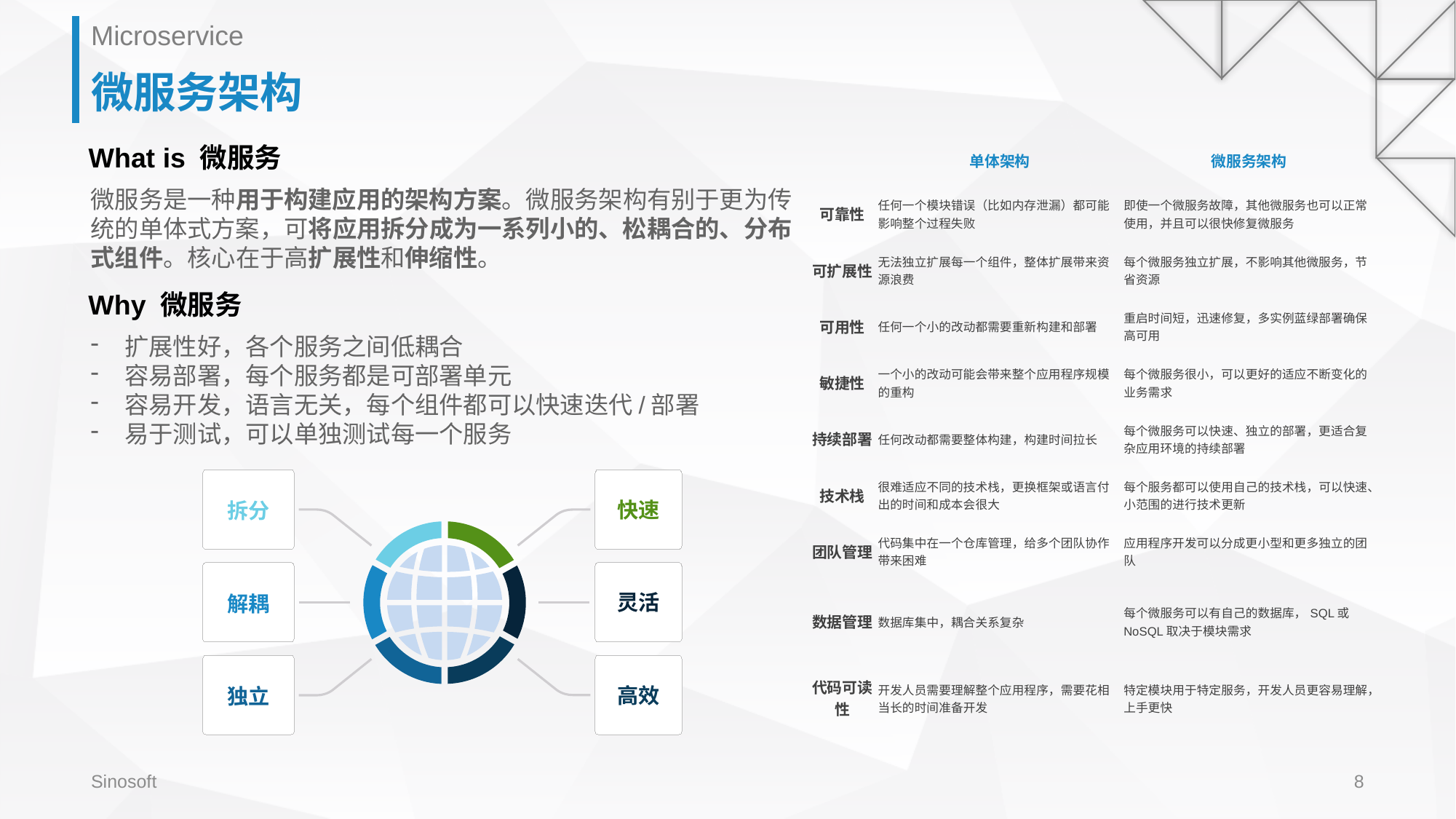

Microservice
# 微服务架构
What is 微服务
|  | 单体架构 | 微服务架构 |
| --- | --- | --- |
| 可靠性 | 任何一个模块错误（比如内存泄漏）都可能影响整个过程失败 | 即使一个微服务故障，其他微服务也可以正常使用，并且可以很快修复微服务 |
| 可扩展性 | 无法独立扩展每一个组件，整体扩展带来资源浪费 | 每个微服务独立扩展，不影响其他微服务，节省资源 |
| 可用性 | 任何一个小的改动都需要重新构建和部署 | 重启时间短，迅速修复，多实例蓝绿部署确保高可用 |
| 敏捷性 | 一个小的改动可能会带来整个应用程序规模的重构 | 每个微服务很小，可以更好的适应不断变化的业务需求 |
| 持续部署 | 任何改动都需要整体构建，构建时间拉长 | 每个微服务可以快速、独立的部署，更适合复杂应用环境的持续部署 |
| 技术栈 | 很难适应不同的技术栈，更换框架或语言付出的时间和成本会很大 | 每个服务都可以使用自己的技术栈，可以快速、小范围的进行技术更新 |
| 团队管理 | 代码集中在一个仓库管理，给多个团队协作带来困难 | 应用程序开发可以分成更小型和更多独立的团队 |
| 数据管理 | 数据库集中，耦合关系复杂 | 每个微服务可以有自己的数据库，SQL或NoSQL取决于模块需求 |
| 代码可读性 | 开发人员需要理解整个应用程序，需要花相当长的时间准备开发 | 特定模块用于特定服务，开发人员更容易理解，上手更快 |
微服务是一种用于构建应用的架构方案。微服务架构有别于更为传统的单体式方案，可将应用拆分成为一系列小的、松耦合的、分布式组件。核心在于高扩展性和伸缩性。

Why 微服务
扩展性好，各个服务之间低耦合
容易部署，每个服务都是可部署单元
容易开发，语言无关，每个组件都可以快速迭代/部署
易于测试，可以单独测试每一个服务
拆分
快速

解耦
灵活

独立
高效

Sinosoft
8